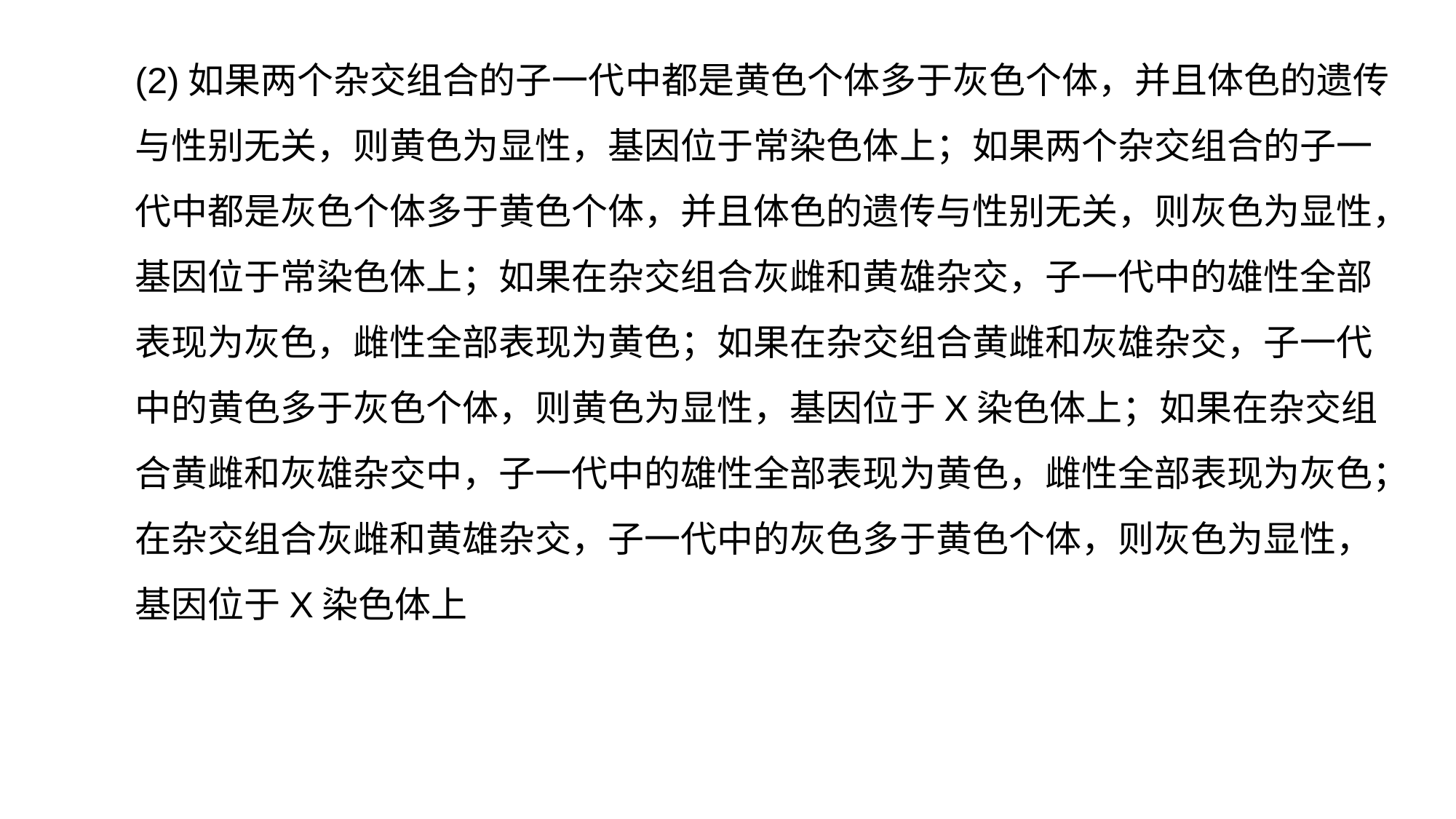

(2)如果两个杂交组合的子一代中都是黄色个体多于灰色个体，并且体色的遗传与性别无关，则黄色为显性，基因位于常染色体上；如果两个杂交组合的子一代中都是灰色个体多于黄色个体，并且体色的遗传与性别无关，则灰色为显性，基因位于常染色体上；如果在杂交组合灰雌和黄雄杂交，子一代中的雄性全部表现为灰色，雌性全部表现为黄色；如果在杂交组合黄雌和灰雄杂交，子一代中的黄色多于灰色个体，则黄色为显性，基因位于X染色体上；如果在杂交组合黄雌和灰雄杂交中，子一代中的雄性全部表现为黄色，雌性全部表现为灰色；在杂交组合灰雌和黄雄杂交，子一代中的灰色多于黄色个体，则灰色为显性，基因位于X染色体上